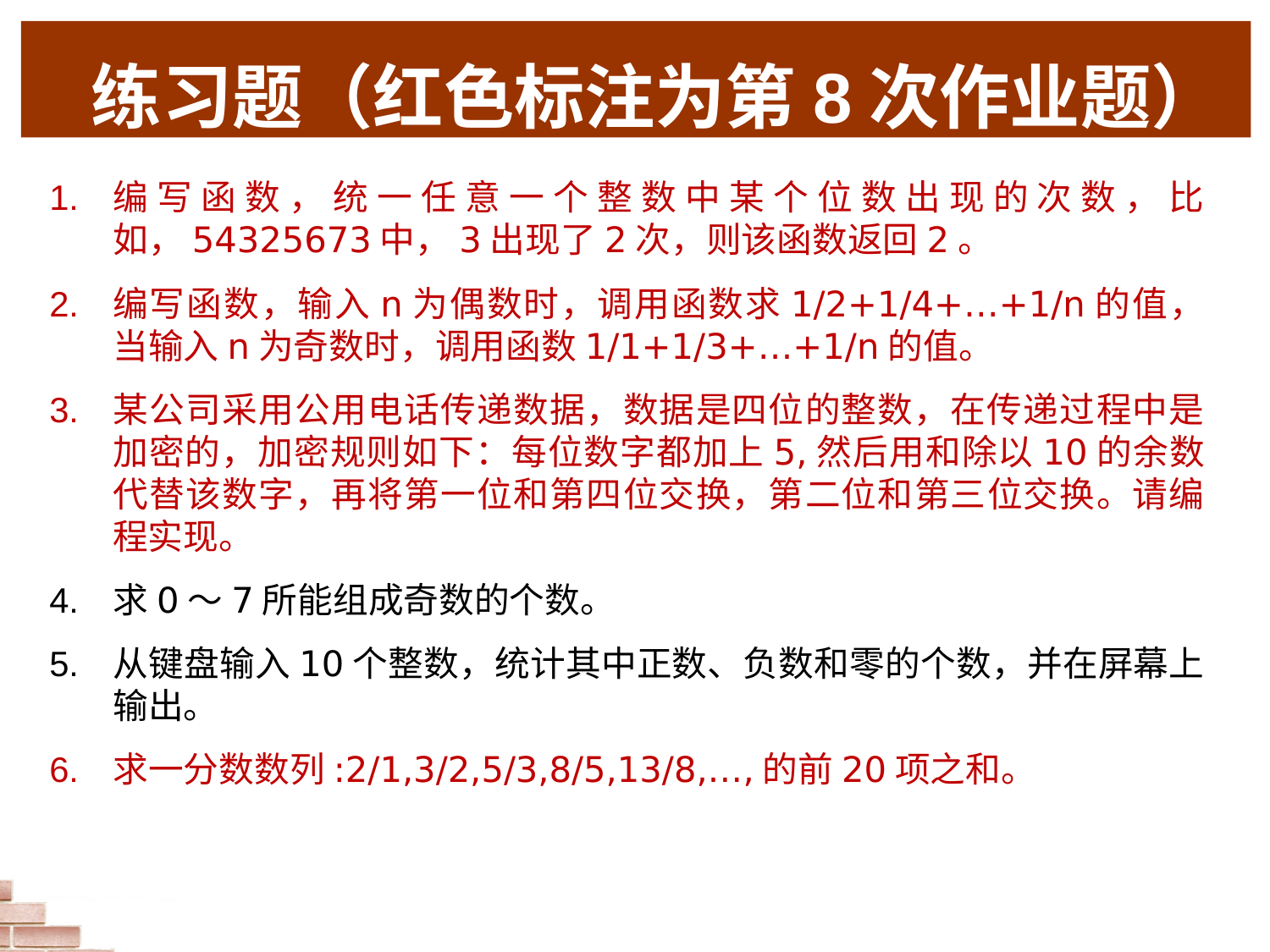

# 练习题（红色标注为第8次作业题）
编写函数，统一任意一个整数中某个位数出现的次数，比如，54325673中，3出现了2次，则该函数返回2。
编写函数，输入n为偶数时，调用函数求1/2+1/4+…+1/n的值，当输入n为奇数时，调用函数1/1+1/3+…+1/n的值。
某公司采用公用电话传递数据，数据是四位的整数，在传递过程中是加密的，加密规则如下：每位数字都加上5,然后用和除以10的余数代替该数字，再将第一位和第四位交换，第二位和第三位交换。请编程实现。
求0～7所能组成奇数的个数。
从键盘输入10个整数，统计其中正数、负数和零的个数，并在屏幕上输出。
求一分数数列:2/1,3/2,5/3,8/5,13/8,…,的前20项之和。